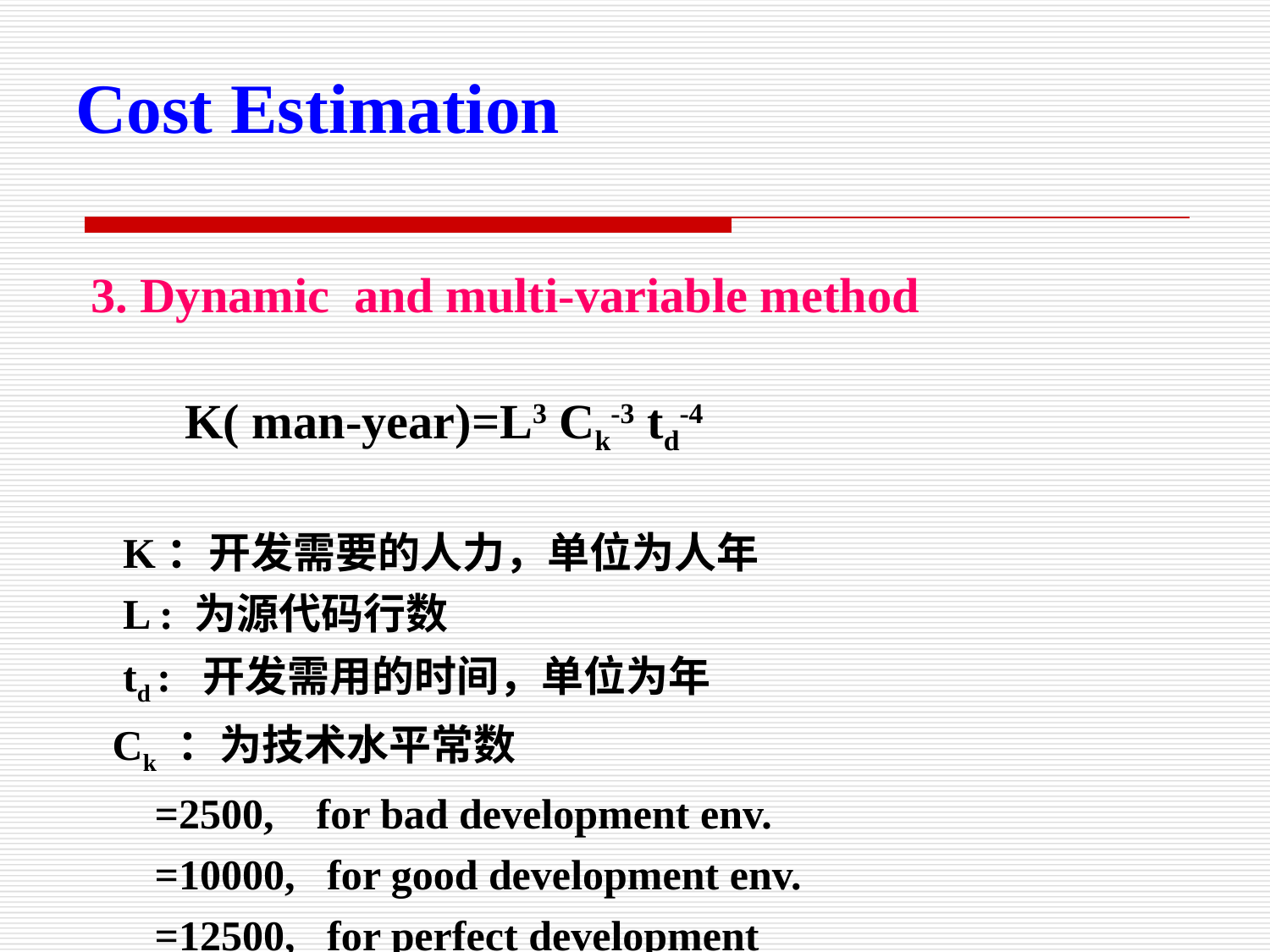

# Cost Estimation
3. Dynamic  and multi-variable method

      K( man-year)=L3 Ck-3 td-4

   K：开发需要的人力，单位为人年
   L : 为源代码行数
   td :  开发需用的时间，单位为年
  Ck ：为技术水平常数
      =2500,    for bad development env.
      =10000,   for good development env.
      =12500,   for perfect development